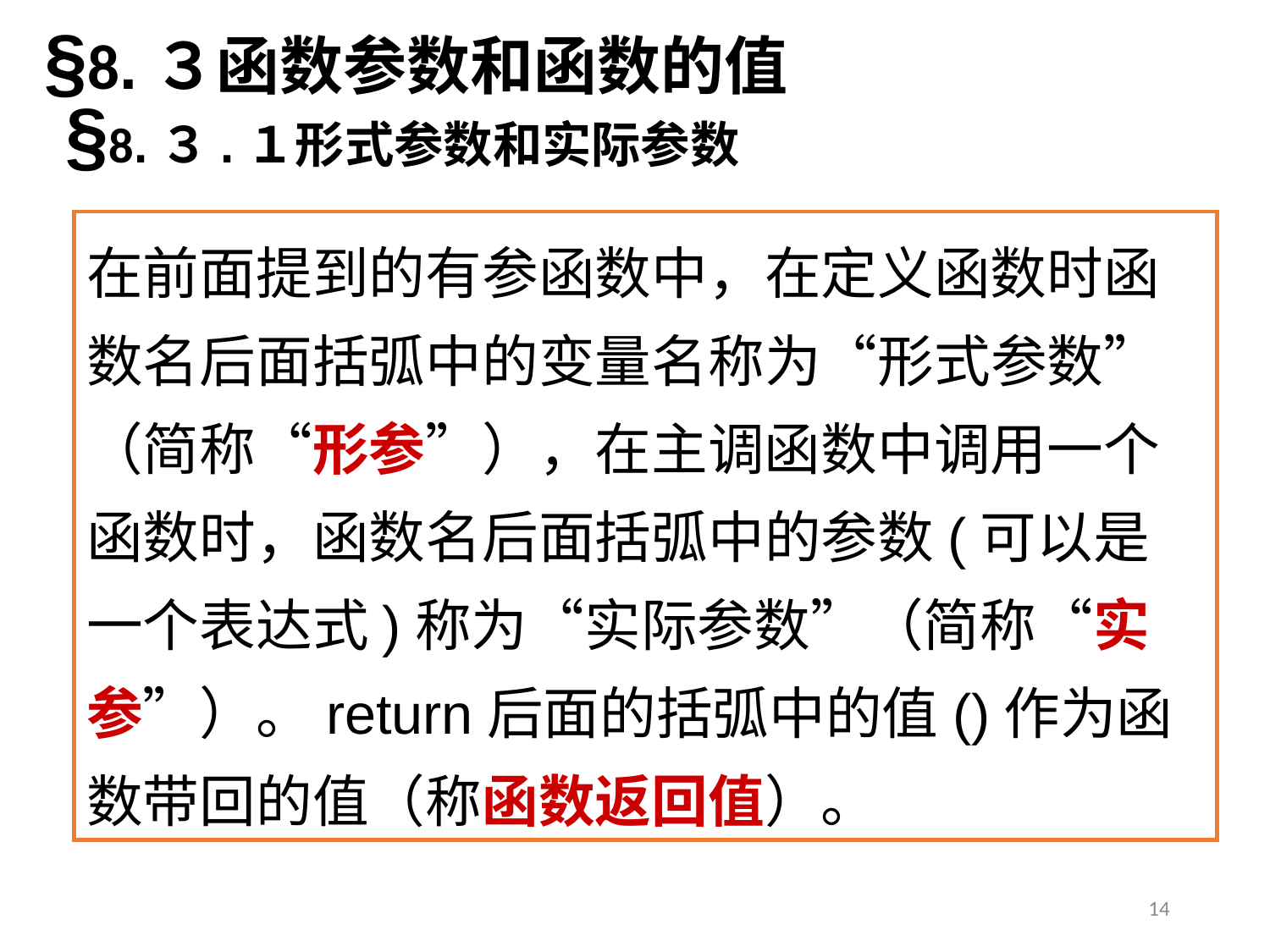

§8.３函数参数和函数的值
§8.３.１形式参数和实际参数
在前面提到的有参函数中，在定义函数时函数名后面括弧中的变量名称为“形式参数”（简称“形参”），在主调函数中调用一个函数时，函数名后面括弧中的参数(可以是一个表达式)称为“实际参数”（简称“实参”）。return后面的括弧中的值()作为函数带回的值（称函数返回值）。
14